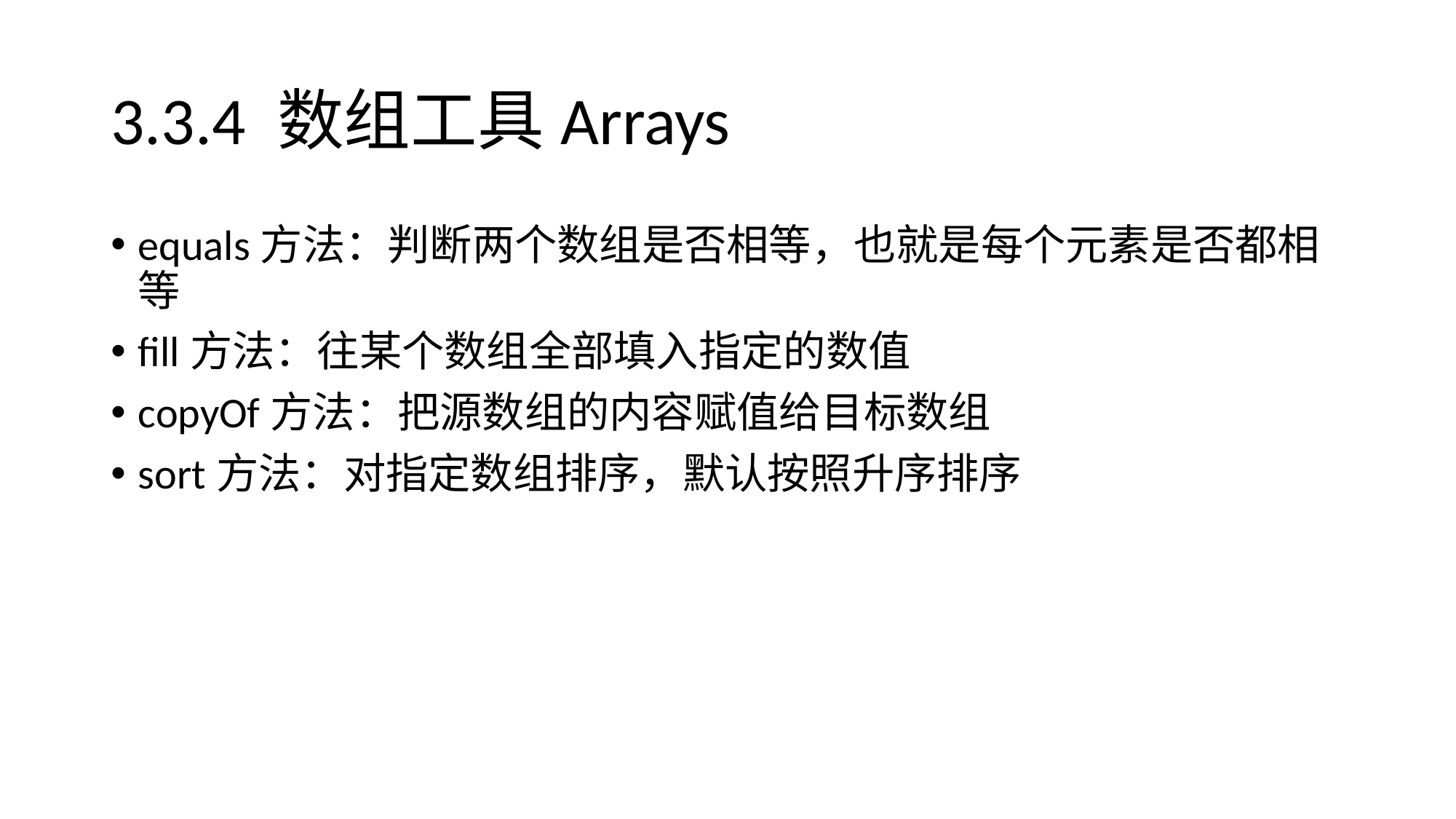

# 3.3.4 数组工具Arrays
equals方法：判断两个数组是否相等，也就是每个元素是否都相等
fill方法：往某个数组全部填入指定的数值
copyOf方法：把源数组的内容赋值给目标数组
sort方法：对指定数组排序，默认按照升序排序